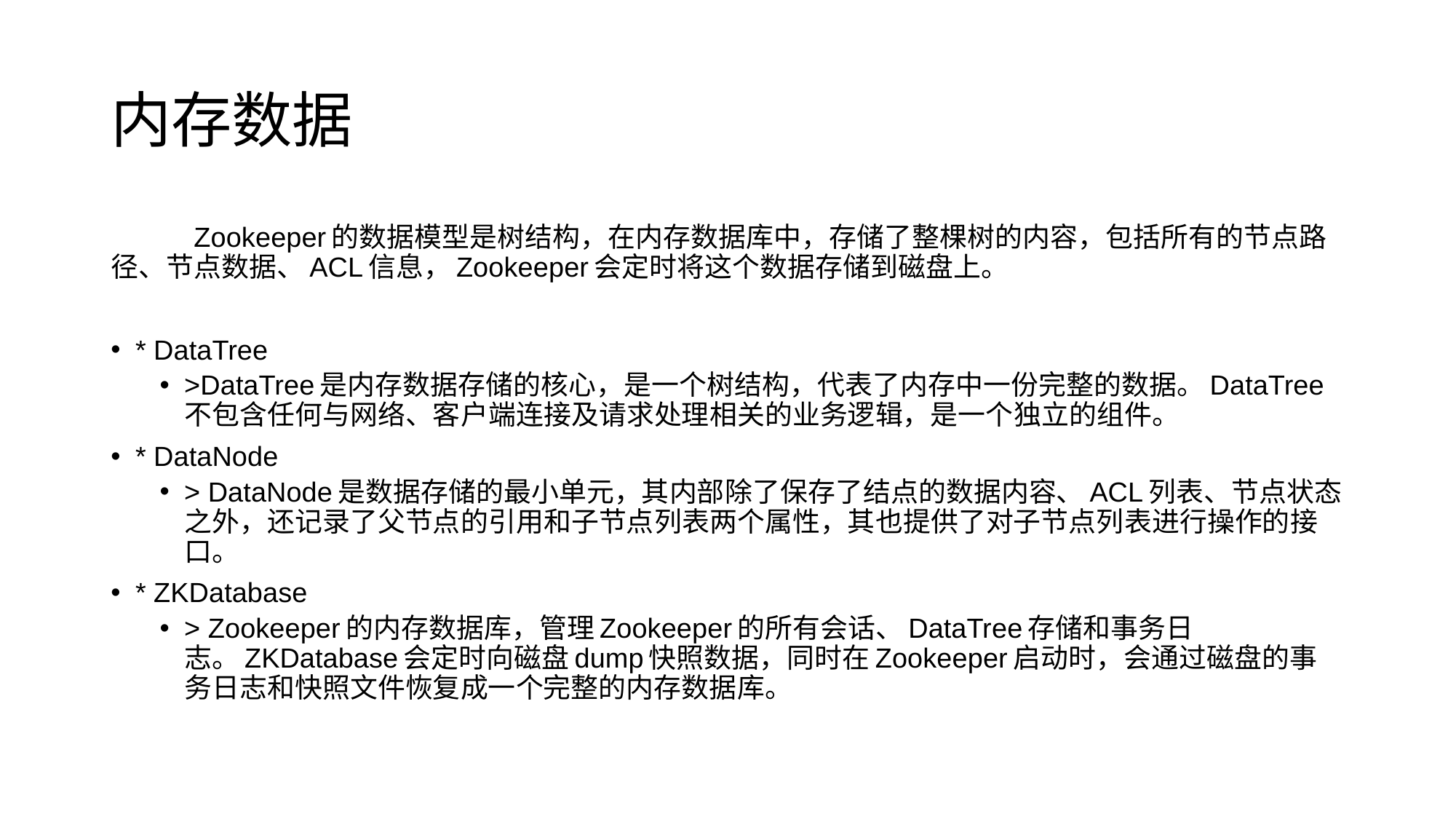

# 内存数据
	Zookeeper的数据模型是树结构，在内存数据库中，存储了整棵树的内容，包括所有的节点路径、节点数据、ACL信息，Zookeeper会定时将这个数据存储到磁盘上。

* DataTree
>DataTree是内存数据存储的核心，是一个树结构，代表了内存中一份完整的数据。DataTree不包含任何与网络、客户端连接及请求处理相关的业务逻辑，是一个独立的组件。
* DataNode
> DataNode是数据存储的最小单元，其内部除了保存了结点的数据内容、ACL列表、节点状态之外，还记录了父节点的引用和子节点列表两个属性，其也提供了对子节点列表进行操作的接口。
* ZKDatabase
> Zookeeper的内存数据库，管理Zookeeper的所有会话、DataTree存储和事务日志。ZKDatabase会定时向磁盘dump快照数据，同时在Zookeeper启动时，会通过磁盘的事务日志和快照文件恢复成一个完整的内存数据库。